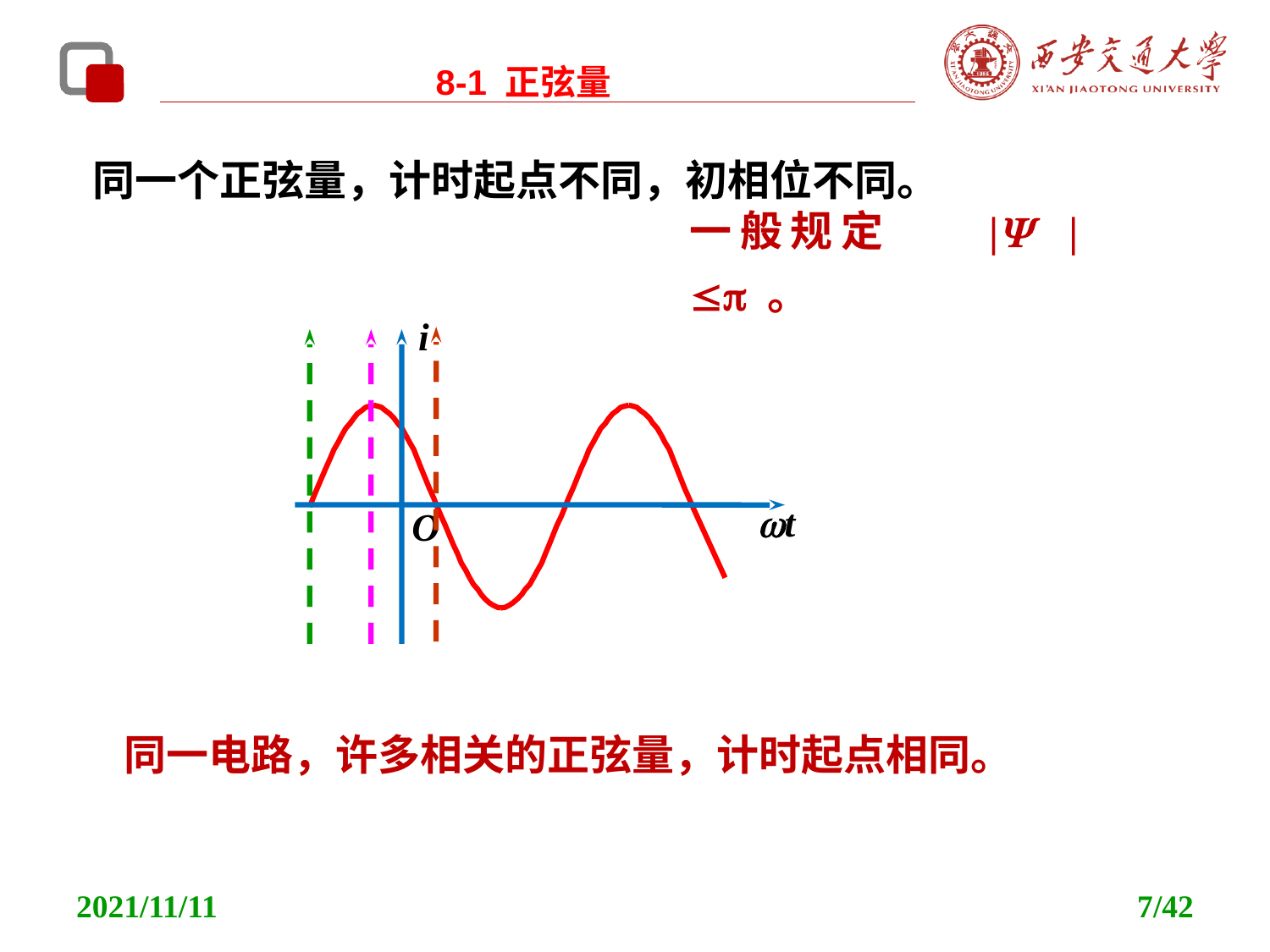

8-1 正弦量
同一个正弦量，计时起点不同，初相位不同。
一般规定     |Ψ  |≤π 。
i

ωt
O

同一电路，许多相关的正弦量，计时起点相同。
2021/11/11
7/42